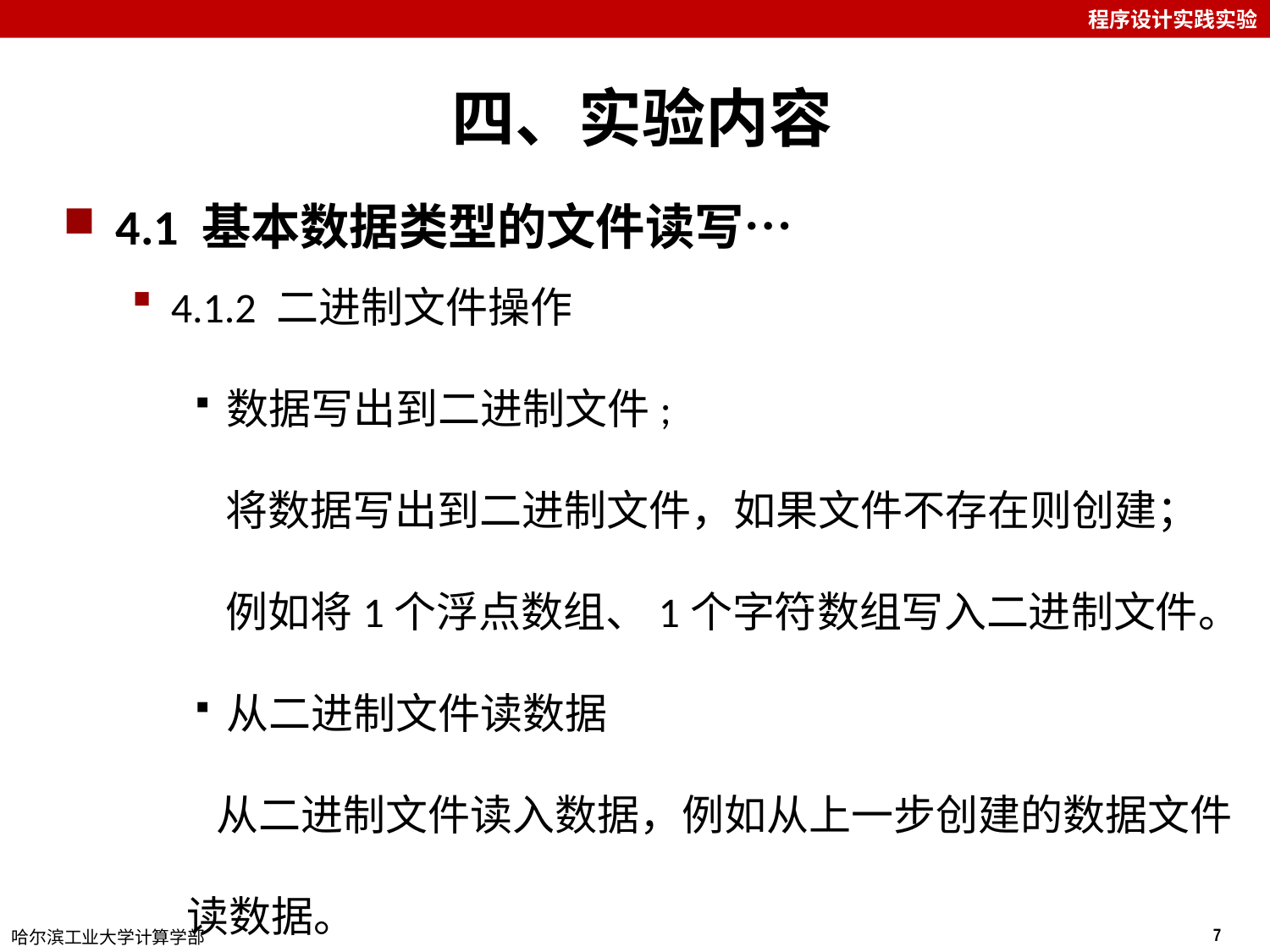

# 四、实验内容
4.1 基本数据类型的文件读写…
4.1.2 二进制文件操作
数据写出到二进制文件;
   将数据写出到二进制文件，如果文件不存在则创建；
   例如将1个浮点数组、1个字符数组写入二进制文件。
从二进制文件读数据
  从二进制文件读入数据，例如从上一步创建的数据文件读数据。